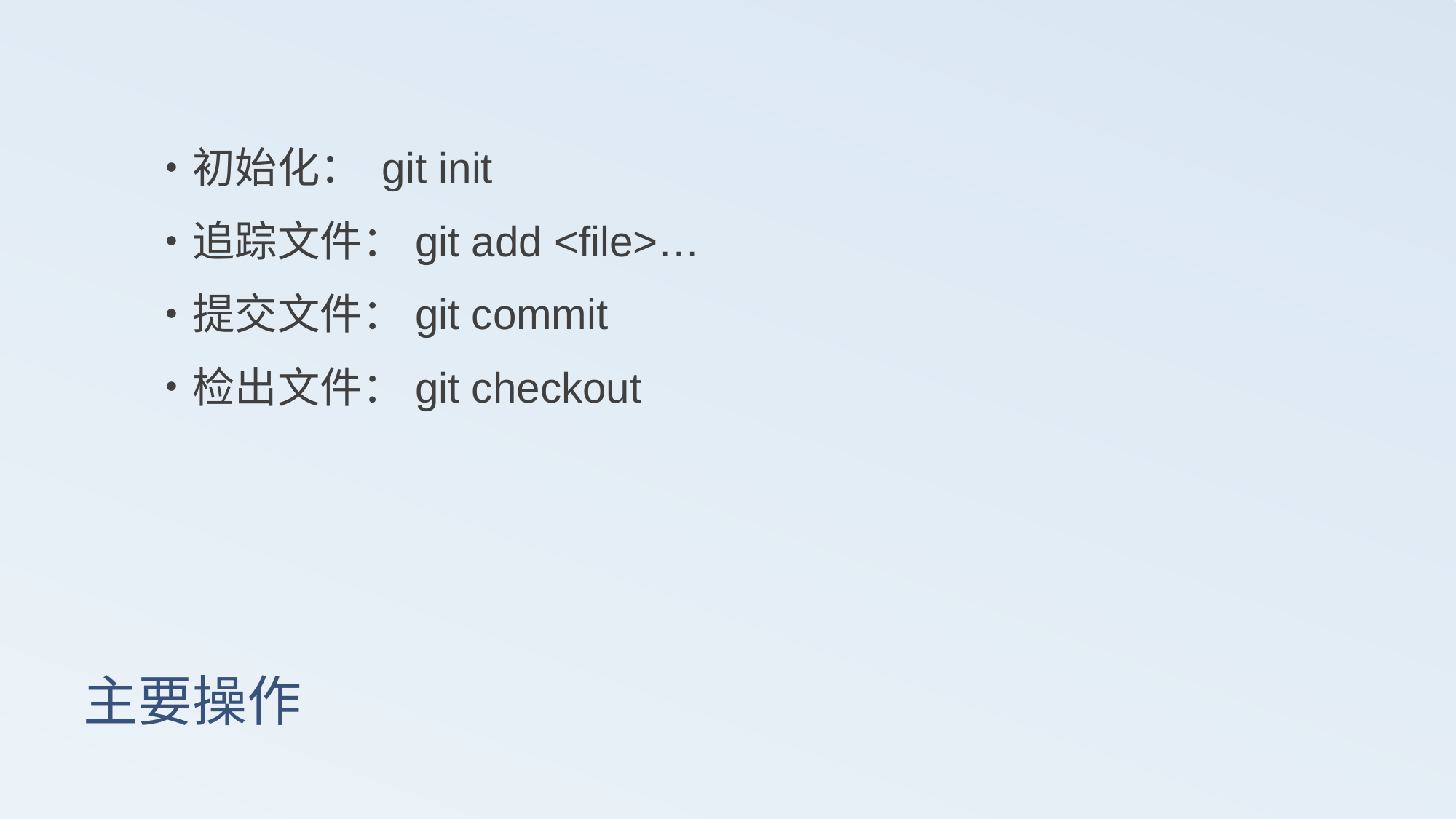

初始化： git init
追踪文件：git add <file>…
提交文件：git commit
检出文件：git checkout
# 主要操作